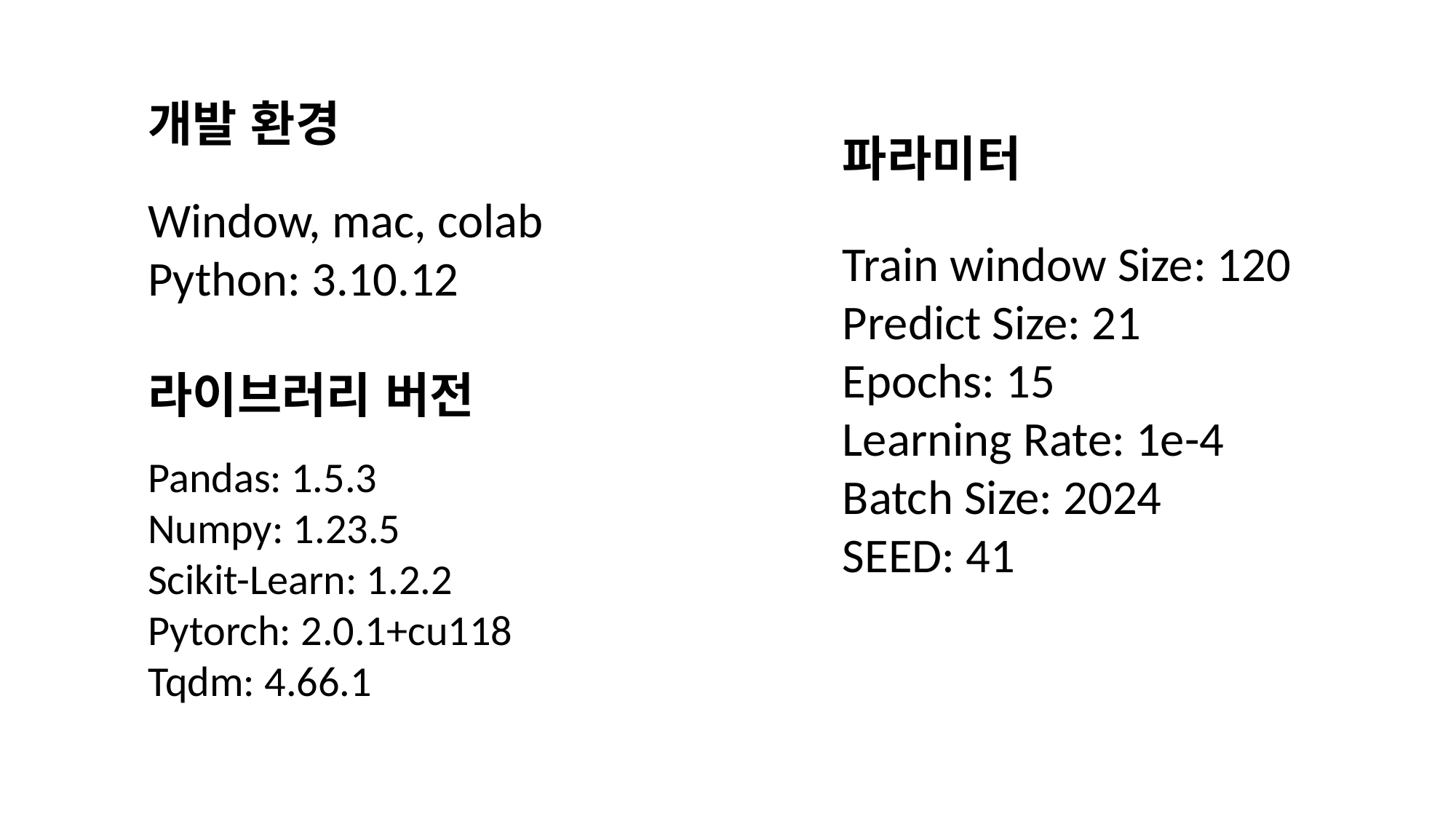

개발 환경
파라미터
Window, mac, colab
Python: 3.10.12

Train window Size: 120
Predict Size: 21
Epochs: 15
Learning Rate: 1e-4
Batch Size: 2024
SEED: 41
라이브러리 버전

Pandas: 1.5.3
Numpy: 1.23.5
Scikit-Learn: 1.2.2
Pytorch: 2.0.1+cu118
Tqdm: 4.66.1